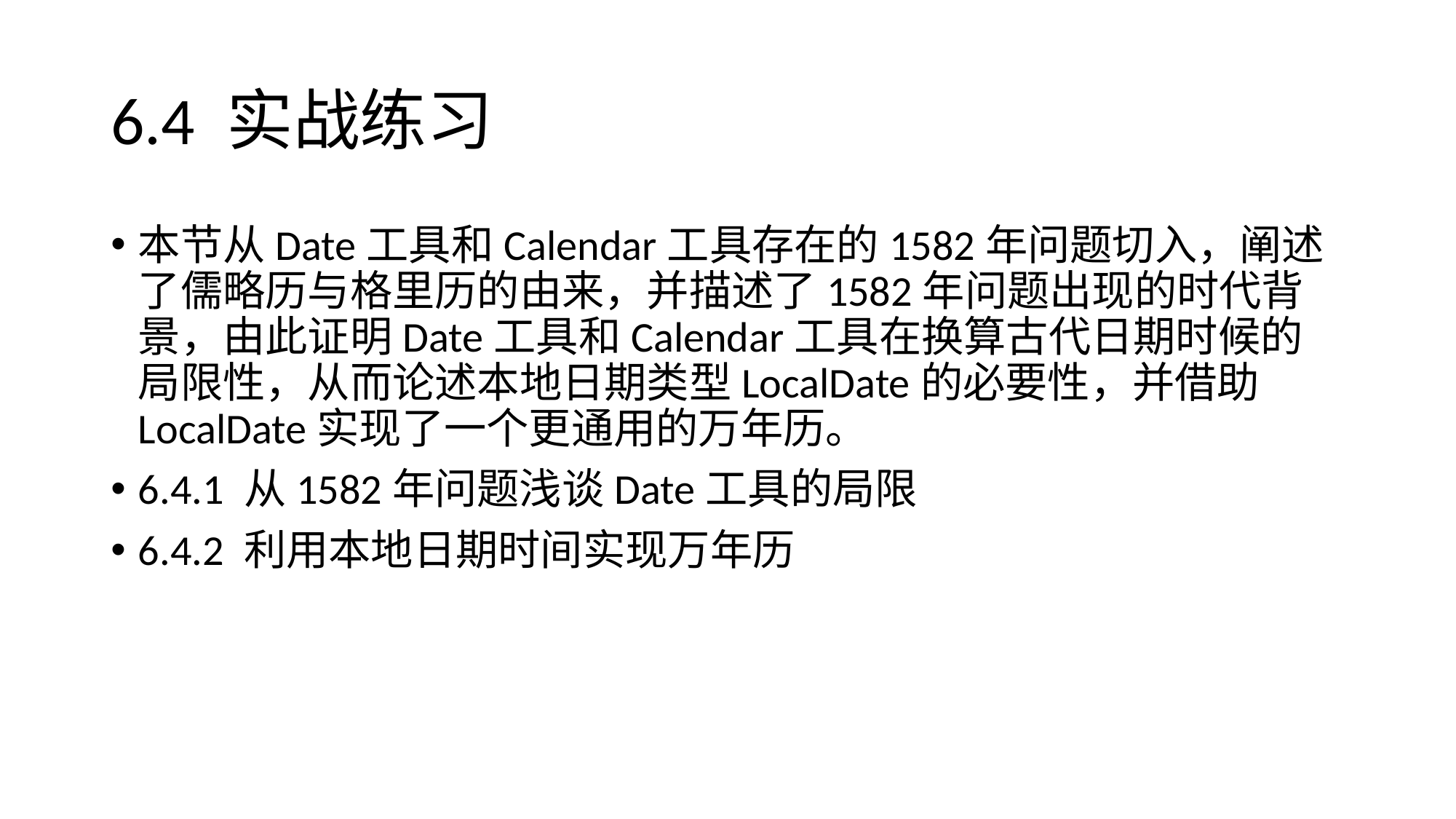

# 6.4 实战练习
本节从Date工具和Calendar工具存在的1582年问题切入，阐述了儒略历与格里历的由来，并描述了1582年问题出现的时代背景，由此证明Date工具和Calendar工具在换算古代日期时候的局限性，从而论述本地日期类型LocalDate的必要性，并借助LocalDate实现了一个更通用的万年历。
6.4.1 从1582年问题浅谈Date工具的局限
6.4.2 利用本地日期时间实现万年历